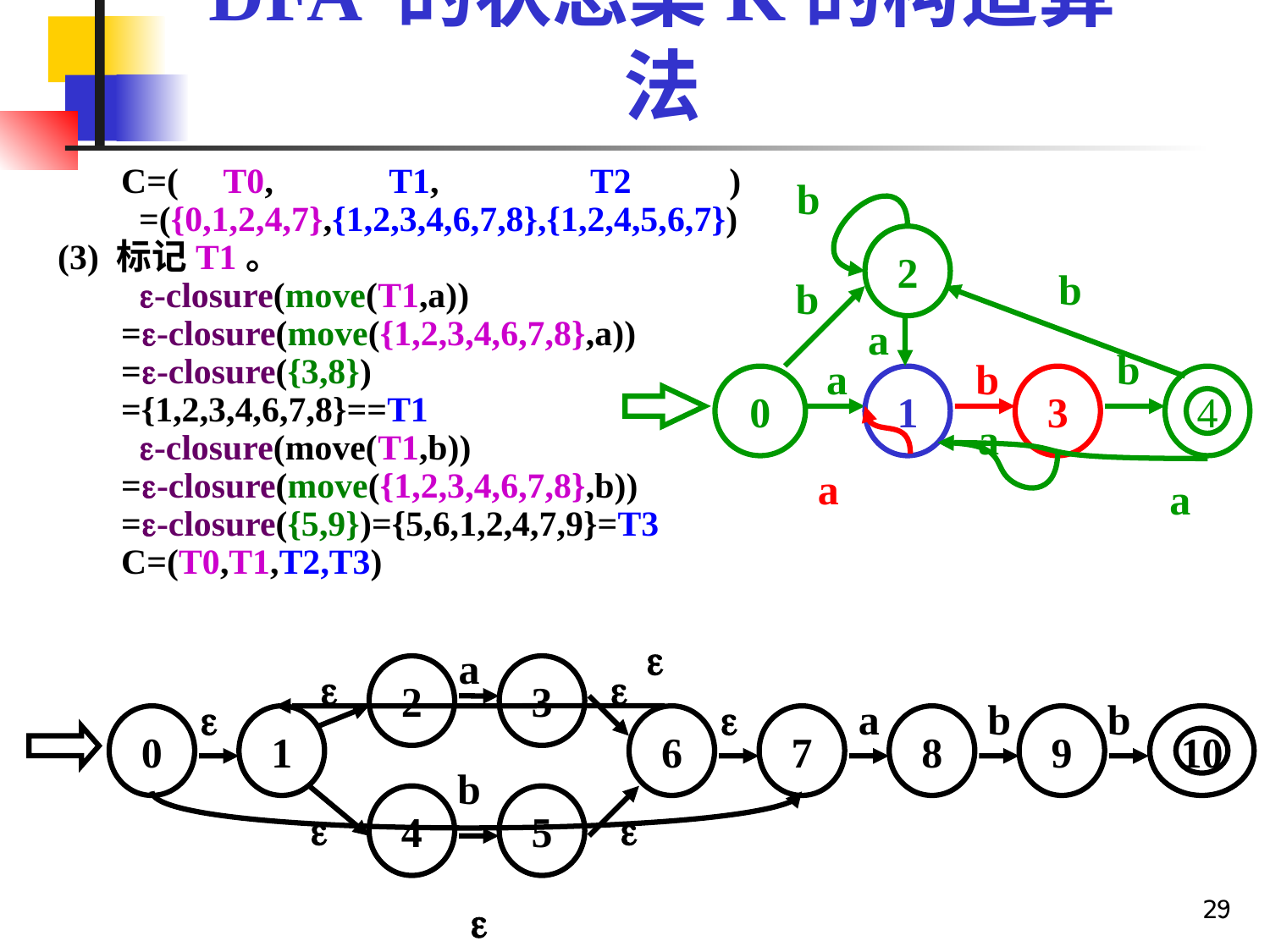

# DFA 的状态集K的构造算法
C=(     T0,             T1,                 T2           )
  =({0,1,2,4,7},{1,2,3,4,6,7,8},{1,2,4,5,6,7})
(3) 标记T1。
  ε-closure(move(T1,a))
=ε-closure(move({1,2,3,4,6,7,8},a))
=ε-closure({3,8})
={1,2,3,4,6,7,8}==T1
  ε-closure(move(T1,b))
=ε-closure(move({1,2,3,4,6,7,8},b))
=ε-closure({5,9})={5,6,1,2,4,7,9}=T3
C=(T0,T1,T2,T3)
b
2
b
b

a

b
a
b
0
1
3
4

a

a
a
ε
a
ε
2
3
ε
ε
ε
a
b
b

0
1

6
7
8
9
10

b

4
5

ε
ε

29
ε